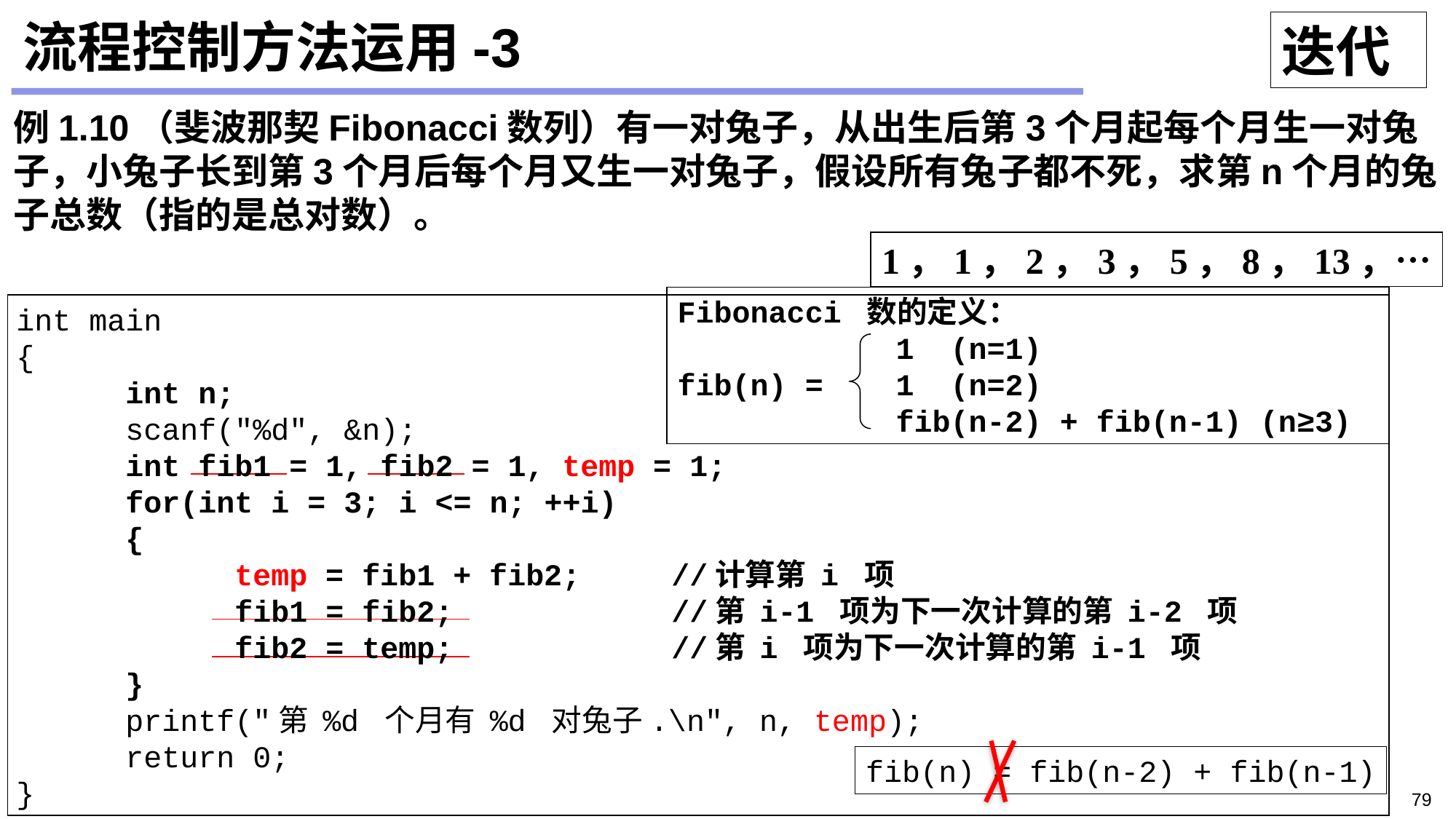

# 流程控制方法运用-3
迭代
例1.10（斐波那契Fibonacci数列）有一对兔子，从出生后第3个月起每个月生一对兔子，小兔子长到第3个月后每个月又生一对兔子，假设所有兔子都不死，求第n个月的兔子总数（指的是总对数）。
1，1，2，3，5，8，13，…
Fibonacci 数的定义：
		1  (n=1)
fib(n) =	1  (n=2)
		fib(n-2) + fib(n-1) (n≥3)

int main
{
	int n;
	scanf("%d", &n);
	int fib1 = 1, fib2 = 1, temp = 1;
	for(int i = 3; i <= n; ++i)
	{
		temp = fib1 + fib2;	//计算第 i 项
		fib1 = fib2;		//第 i-1 项为下一次计算的第 i-2 项
		fib2 = temp;		//第 i 项为下一次计算的第 i-1 项
	}
	printf("第 %d 个月有 %d 对兔子.\n", n, temp);
	return 0;
}
fib(n) = fib(n-2) + fib(n-1)
79